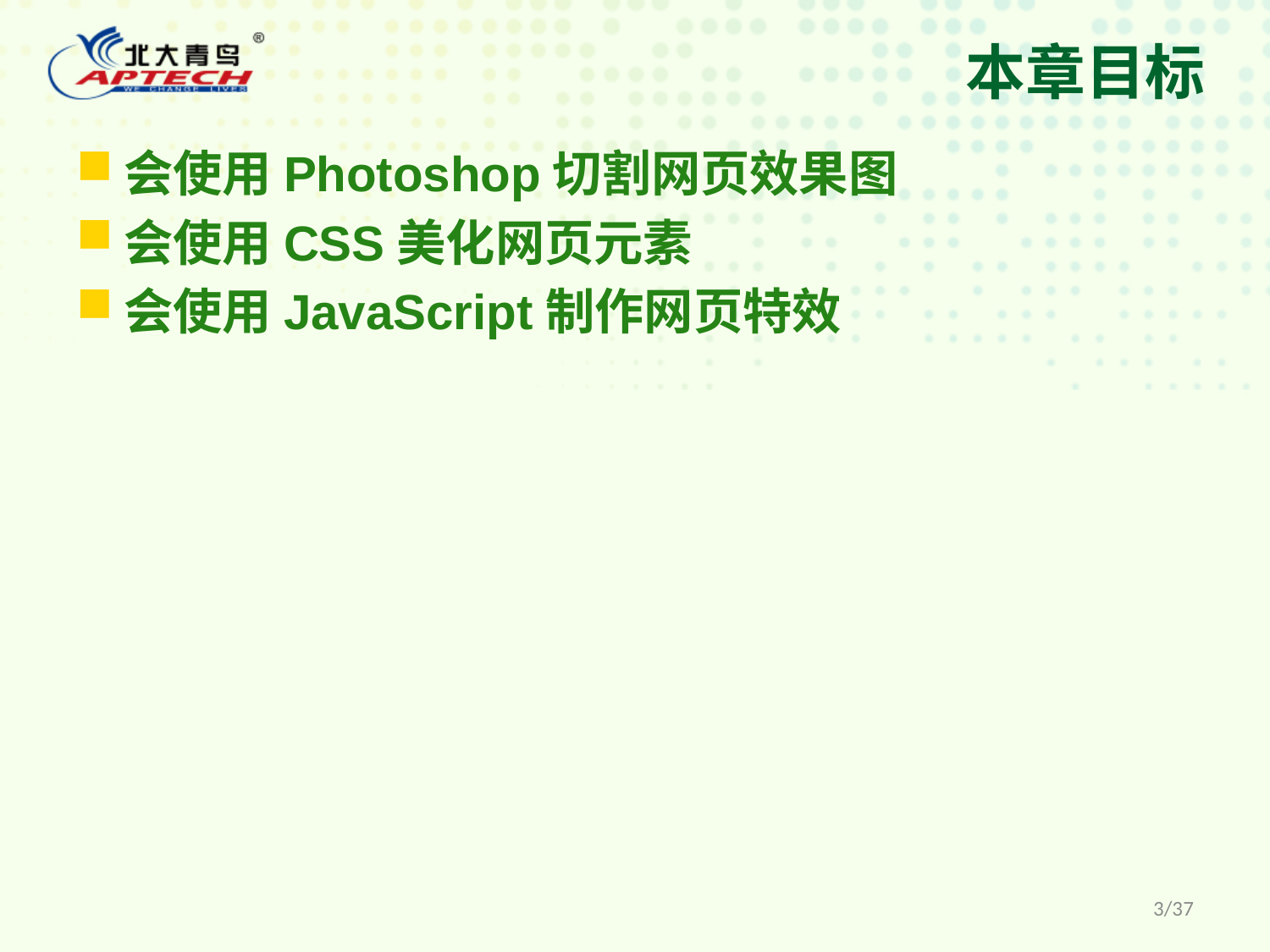

# 本章目标
会使用Photoshop切割网页效果图
会使用CSS美化网页元素
会使用JavaScript制作网页特效
3/37